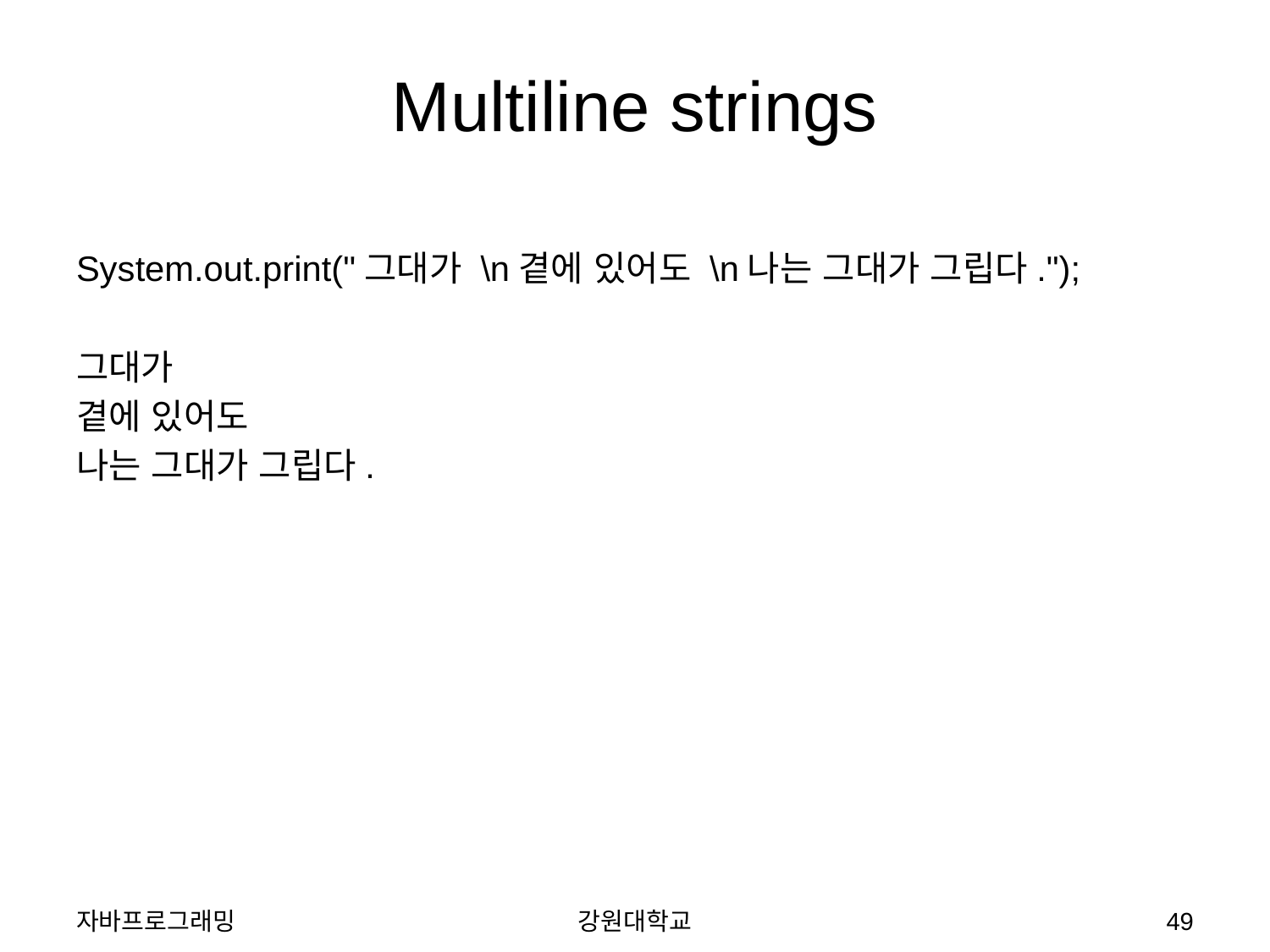

# Multiline strings

System.out.print("그대가 \n곁에 있어도 \n나는 그대가 그립다.");

그대가
곁에 있어도
나는 그대가 그립다.

자바프로그래밍
강원대학교
49